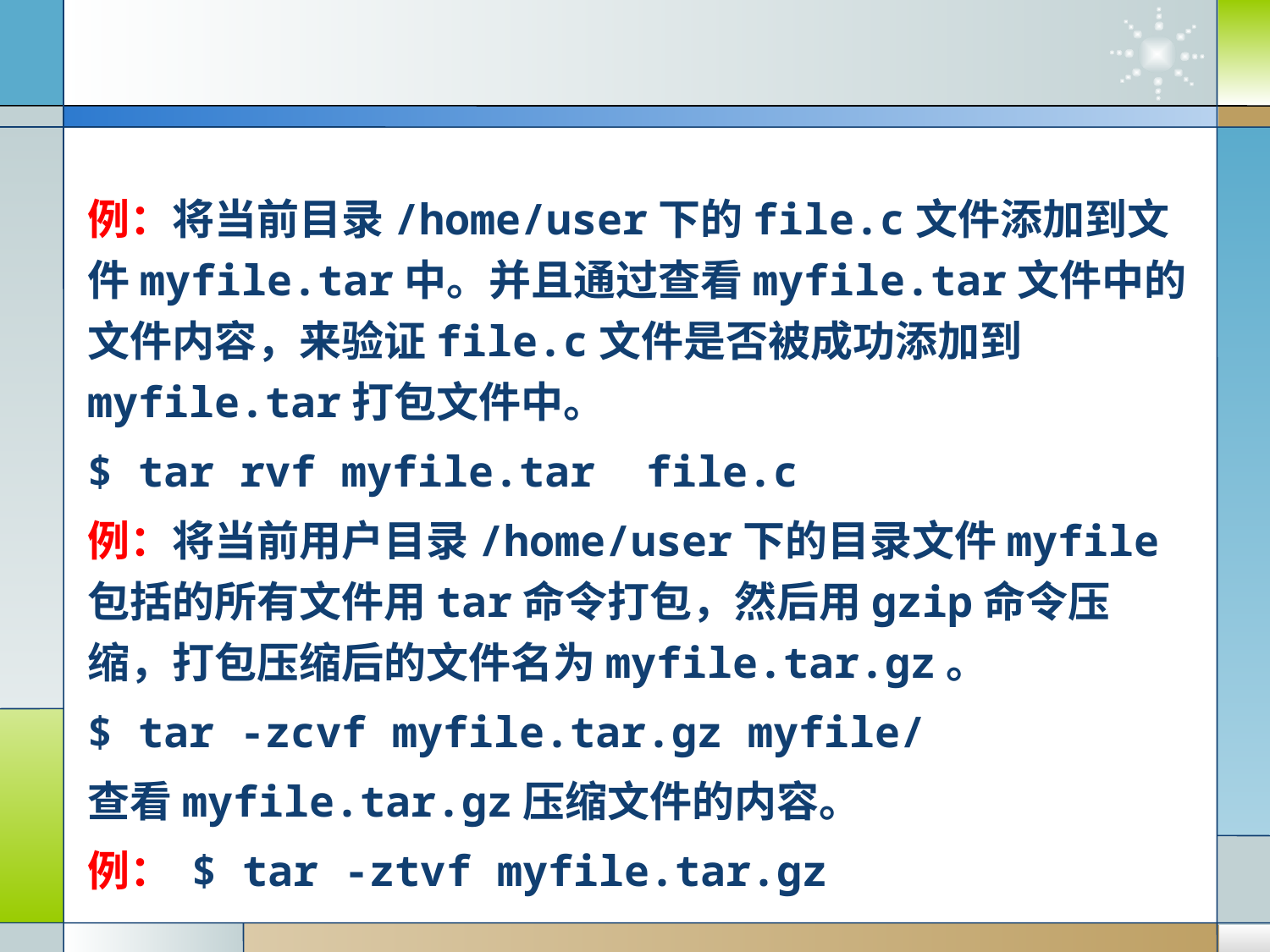

#
例：将当前目录/home/user下的file.c文件添加到文件myfile.tar中。并且通过查看myfile.tar文件中的文件内容，来验证file.c文件是否被成功添加到myfile.tar打包文件中。
$ tar rvf myfile.tar  file.c
例：将当前用户目录/home/user下的目录文件myfile包括的所有文件用tar命令打包，然后用gzip命令压缩，打包压缩后的文件名为myfile.tar.gz。
$ tar -zcvf myfile.tar.gz myfile/
查看myfile.tar.gz压缩文件的内容。
例： $ tar -ztvf myfile.tar.gz